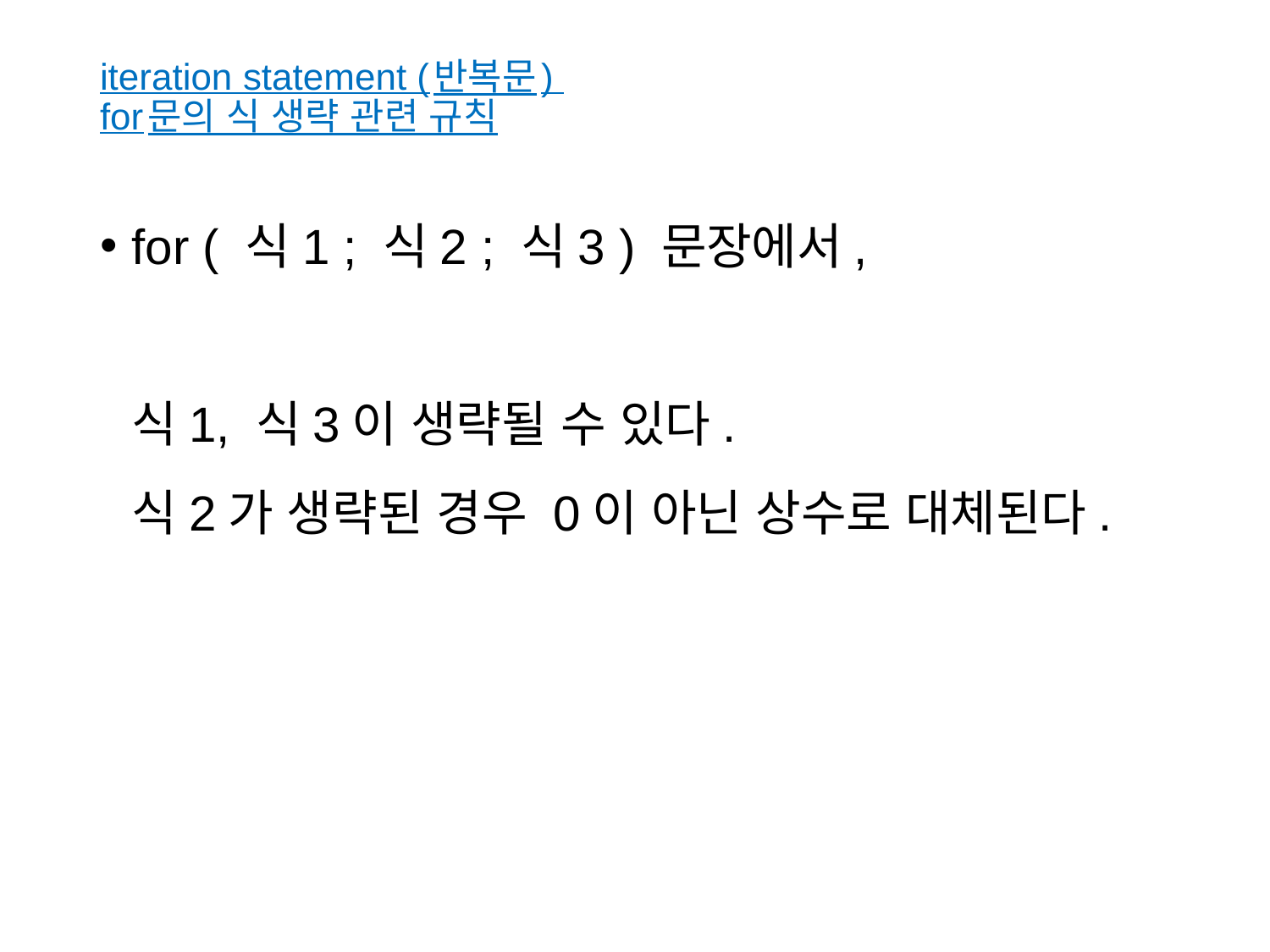

# iteration statement (반복문) for문의 식 생략 관련 규칙
for ( 식1 ; 식2 ; 식3 ) 문장에서,
식1, 식3이 생략될 수 있다.
식2가 생략된 경우 0이 아닌 상수로 대체된다.